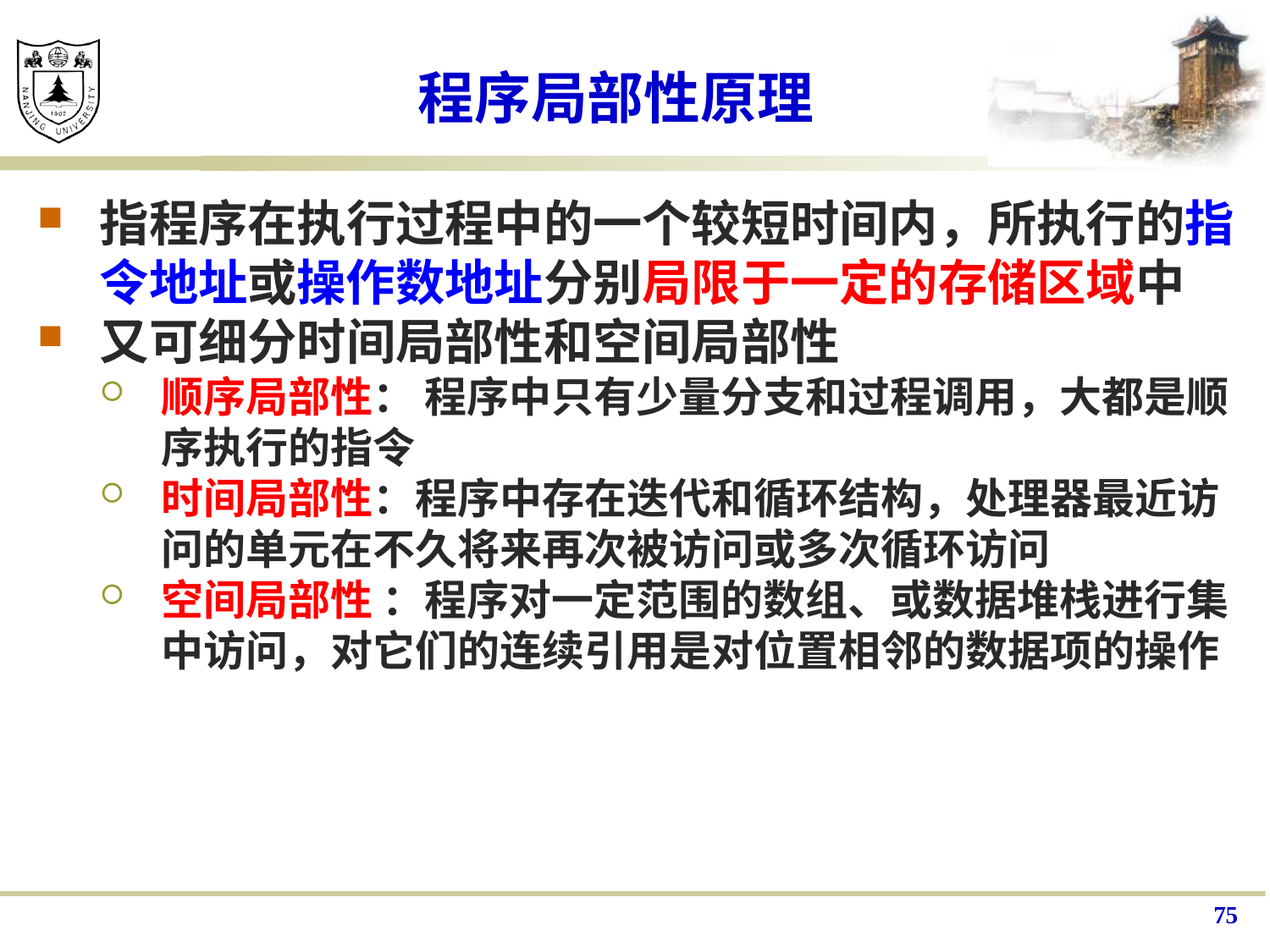

# 程序局部性原理
指程序在执行过程中的一个较短时间内，所执行的指令地址或操作数地址分别局限于一定的存储区域中
又可细分时间局部性和空间局部性
顺序局部性： 程序中只有少量分支和过程调用，大都是顺序执行的指令
时间局部性：程序中存在迭代和循环结构，处理器最近访问的单元在不久将来再次被访问或多次循环访问
空间局部性 ：程序对一定范围的数组、或数据堆栈进行集中访问，对它们的连续引用是对位置相邻的数据项的操作

75